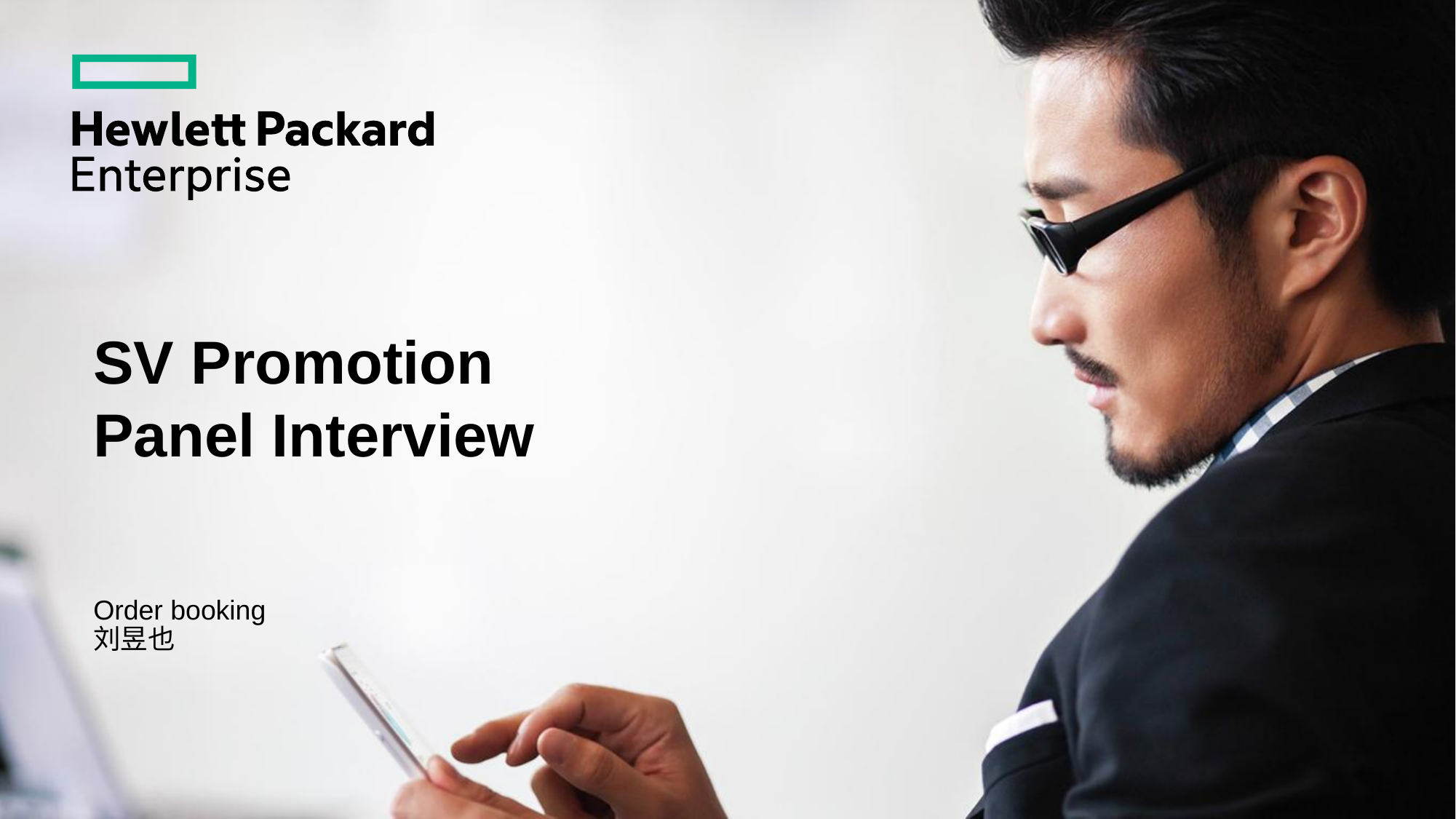

# SV Promotion Panel Interview
Order booking
刘昱也